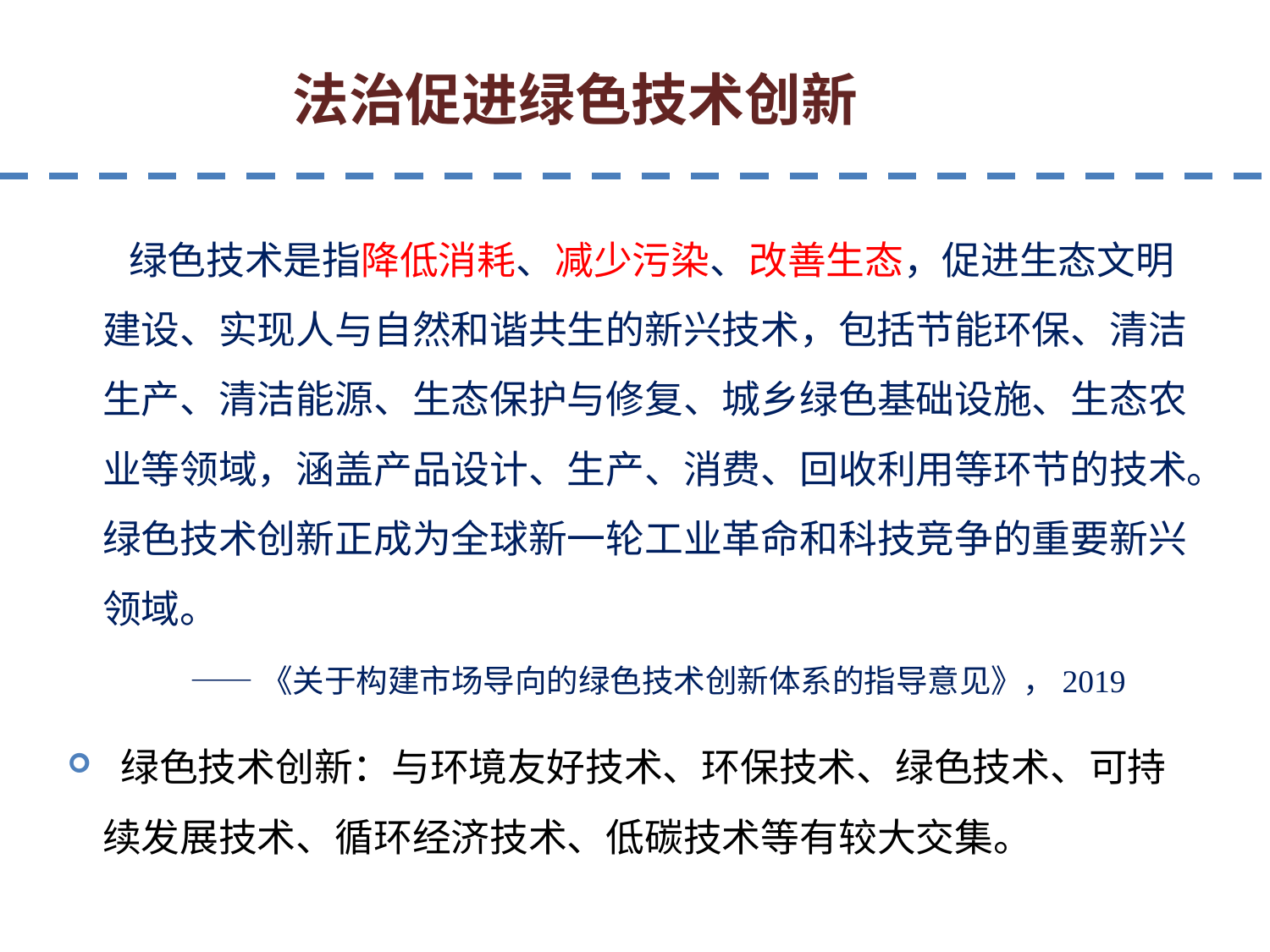

法治促进绿色技术创新
      绿色技术是指降低消耗、减少污染、改善生态，促进生态文明建设、实现人与自然和谐共生的新兴技术，包括节能环保、清洁生产、清洁能源、生态保护与修复、城乡绿色基础设施、生态农业等领域，涵盖产品设计、生产、消费、回收利用等环节的技术。绿色技术创新正成为全球新一轮工业革命和科技竞争的重要新兴领域。
                 ——《关于构建市场导向的绿色技术创新体系的指导意见》，2019
 绿色技术创新：与环境友好技术、环保技术、绿色技术、可持续发展技术、循环经济技术、低碳技术等有较大交集。